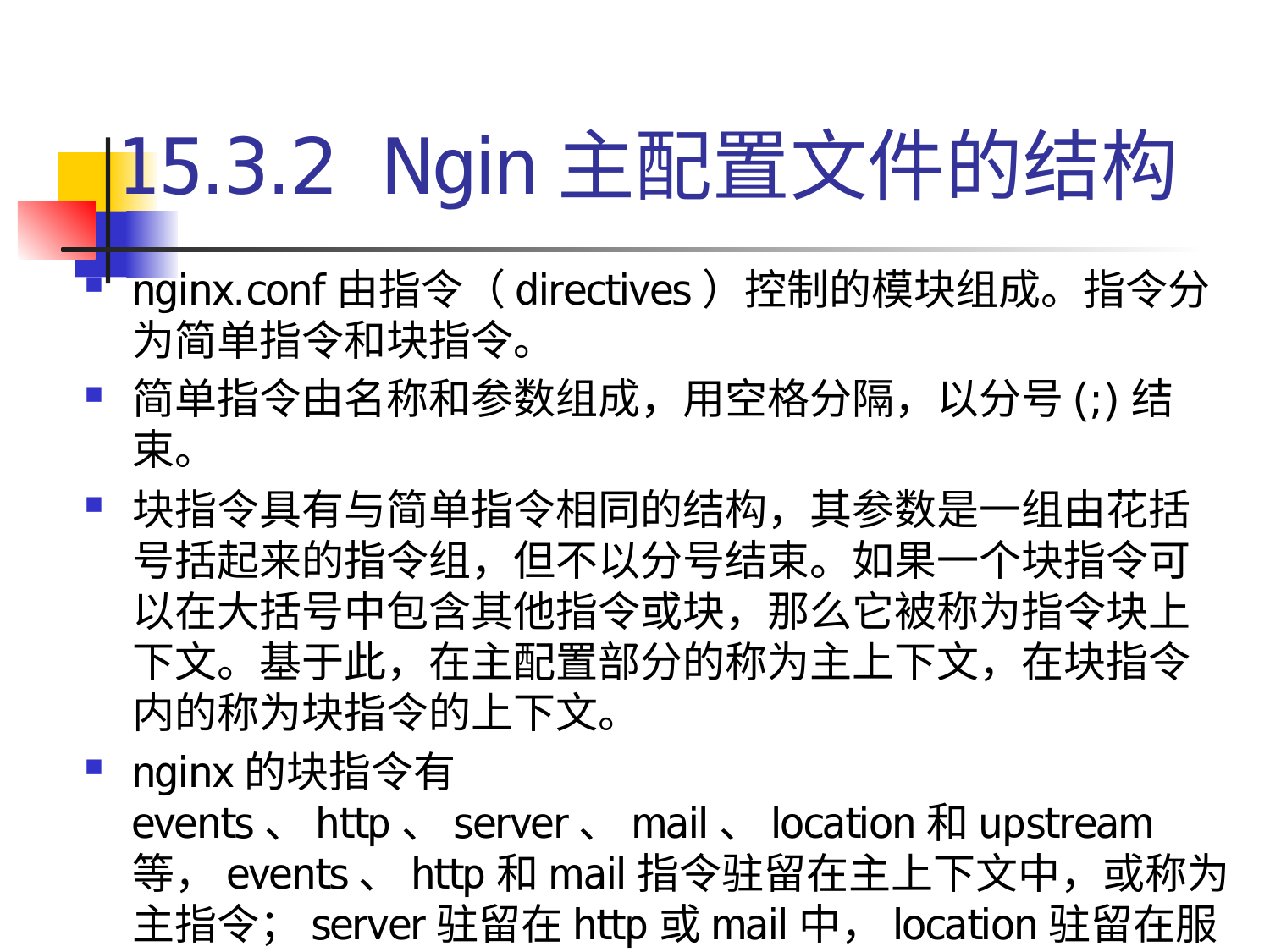

# 15.3.2  Ngin主配置文件的结构
nginx.conf由指令（directives）控制的模块组成。指令分为简单指令和块指令。
简单指令由名称和参数组成，用空格分隔，以分号(;)结束。
块指令具有与简单指令相同的结构，其参数是一组由花括号括起来的指令组，但不以分号结束。如果一个块指令可以在大括号中包含其他指令或块，那么它被称为指令块上下文。基于此，在主配置部分的称为主上下文，在块指令内的称为块指令的上下文。
nginx的块指令有events、http、server、mail、location和upstream等，events、http和mail指令驻留在主上下文中，或称为主指令；server驻留在http或mail中，location驻留在服务器中。